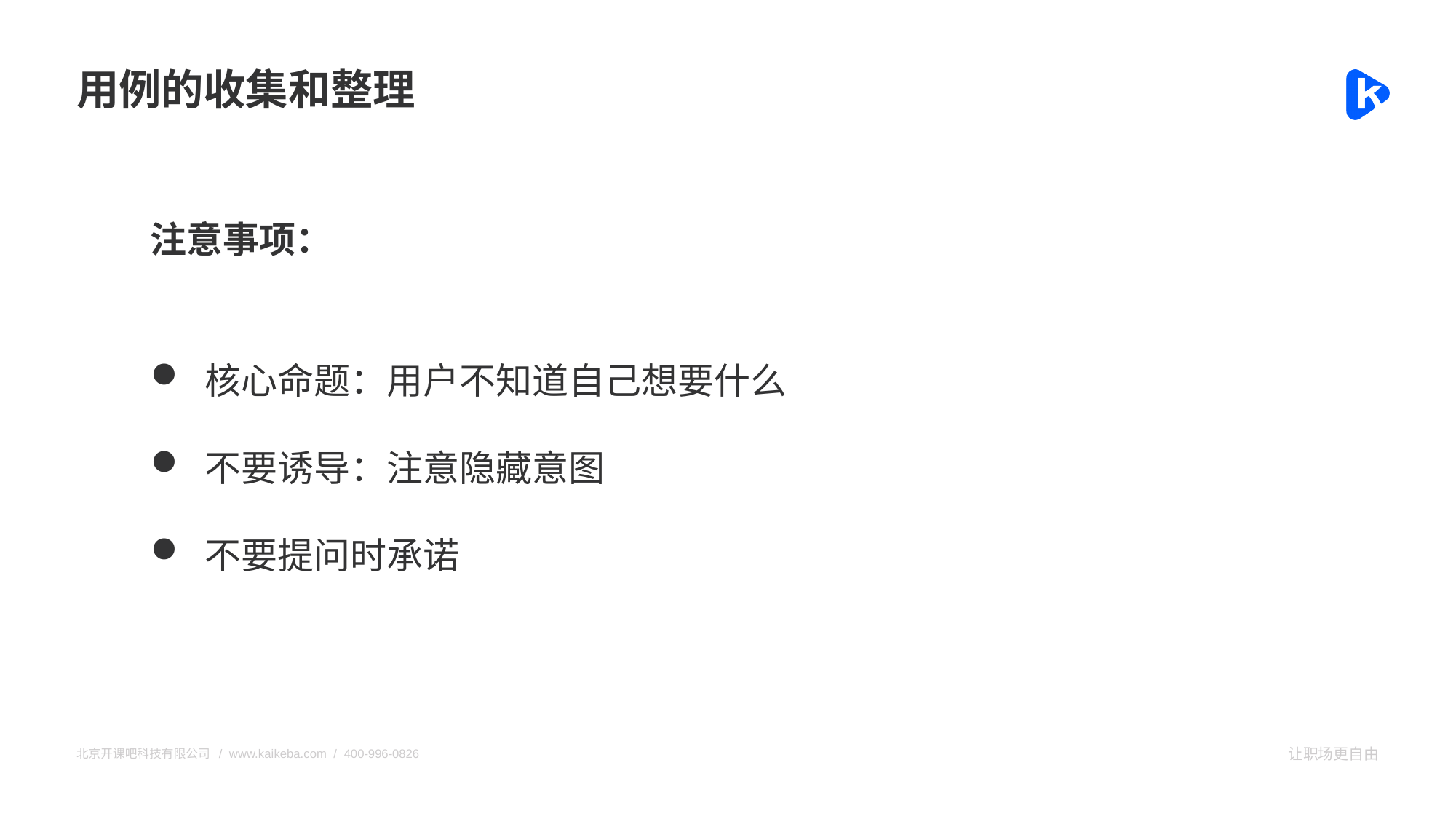

用例的收集和整理
注意事项：
核心命题：用户不知道自己想要什么
不要诱导：注意隐藏意图
不要提问时承诺